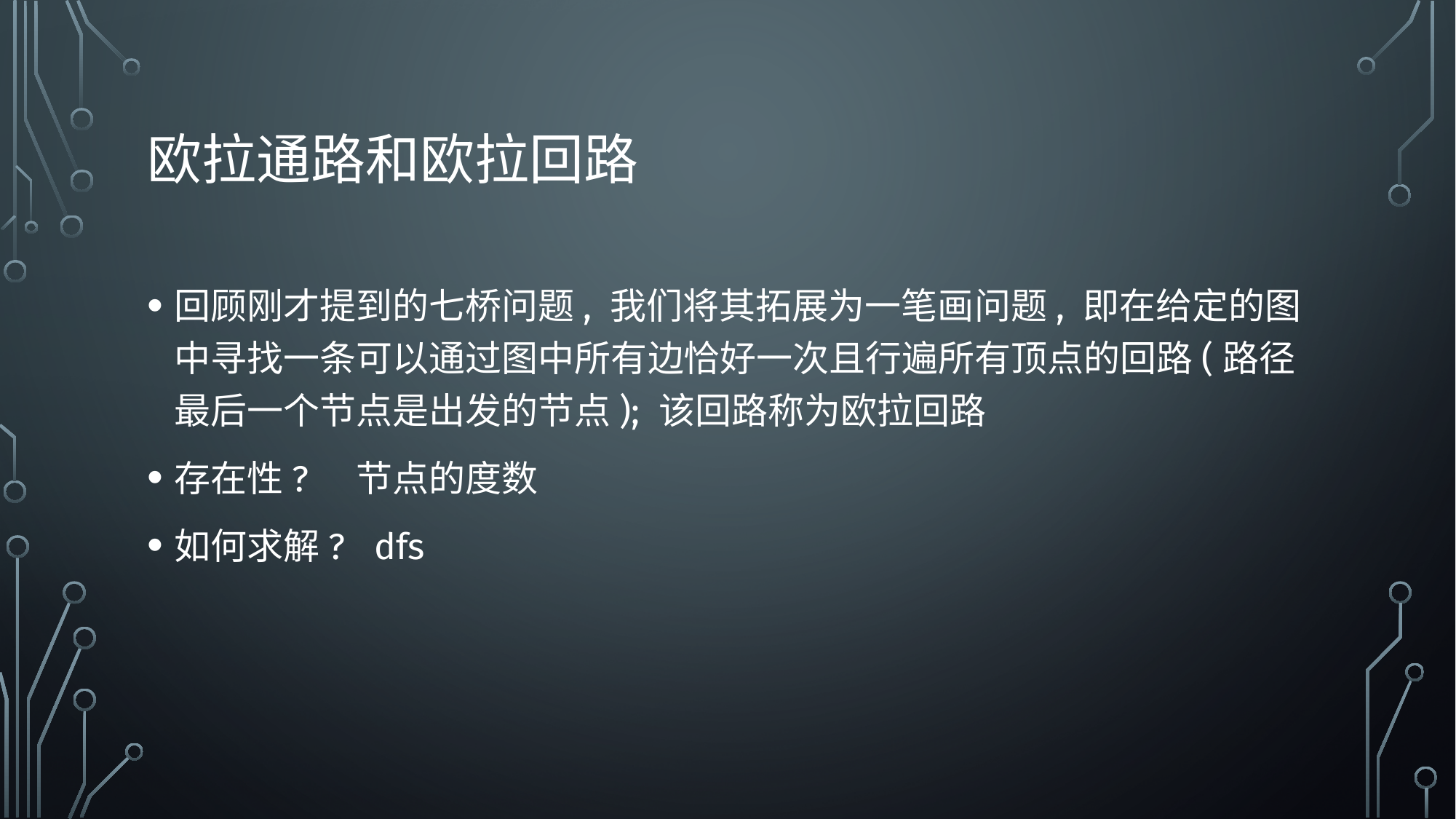

# 欧拉通路和欧拉回路
回顾刚才提到的七桥问题, 我们将其拓展为一笔画问题, 即在给定的图中寻找一条可以通过图中所有边恰好一次且行遍所有顶点的回路(路径最后一个节点是出发的节点); 该回路称为欧拉回路
存在性?    节点的度数
如何求解?   dfs